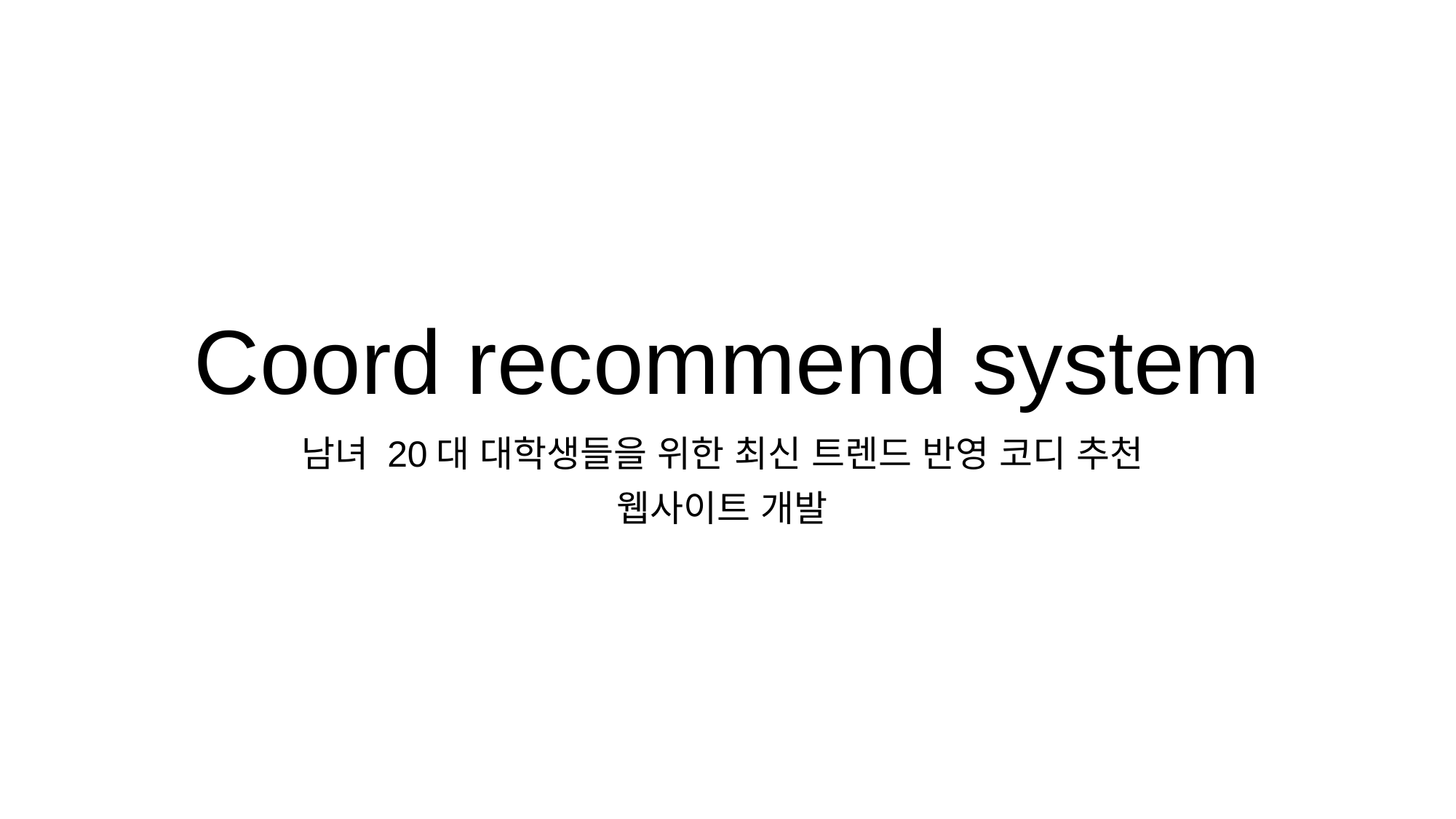

# Coord recommend system
남녀 20대 대학생들을 위한 최신 트렌드 반영 코디 추천
웹사이트 개발